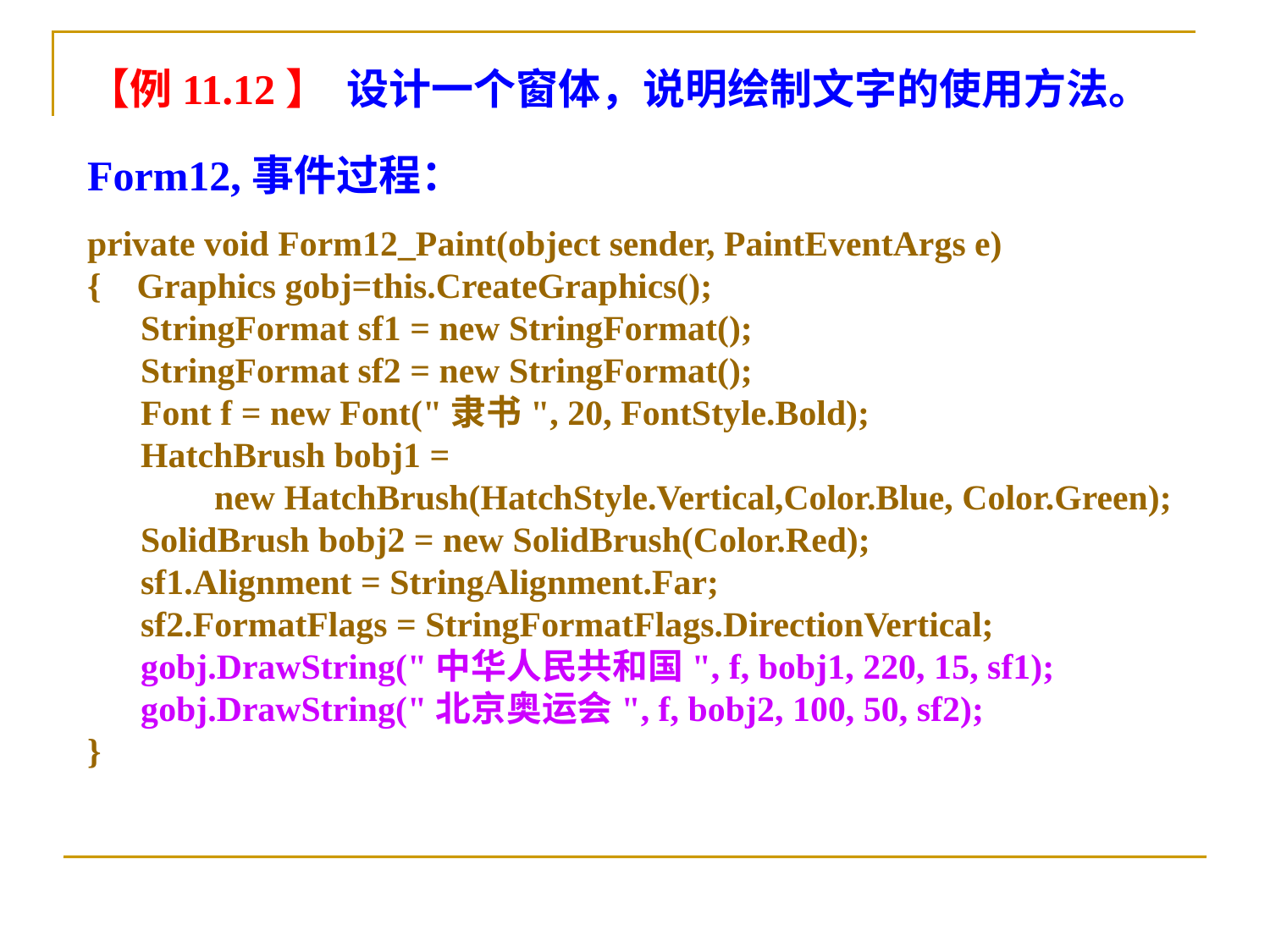

【例11.12】  设计一个窗体，说明绘制文字的使用方法。
Form12,事件过程：
private void Form12_Paint(object sender, PaintEventArgs e)
{    Graphics gobj=this.CreateGraphics();
      StringFormat sf1 = new StringFormat();
      StringFormat sf2 = new StringFormat();
      Font f = new Font("隶书", 20, FontStyle.Bold);
      HatchBrush bobj1 =
	new HatchBrush(HatchStyle.Vertical,Color.Blue, Color.Green);
      SolidBrush bobj2 = new SolidBrush(Color.Red);
      sf1.Alignment = StringAlignment.Far;
      sf2.FormatFlags = StringFormatFlags.DirectionVertical;
      gobj.DrawString("中华人民共和国", f, bobj1, 220, 15, sf1);
      gobj.DrawString("北京奥运会", f, bobj2, 100, 50, sf2);
}